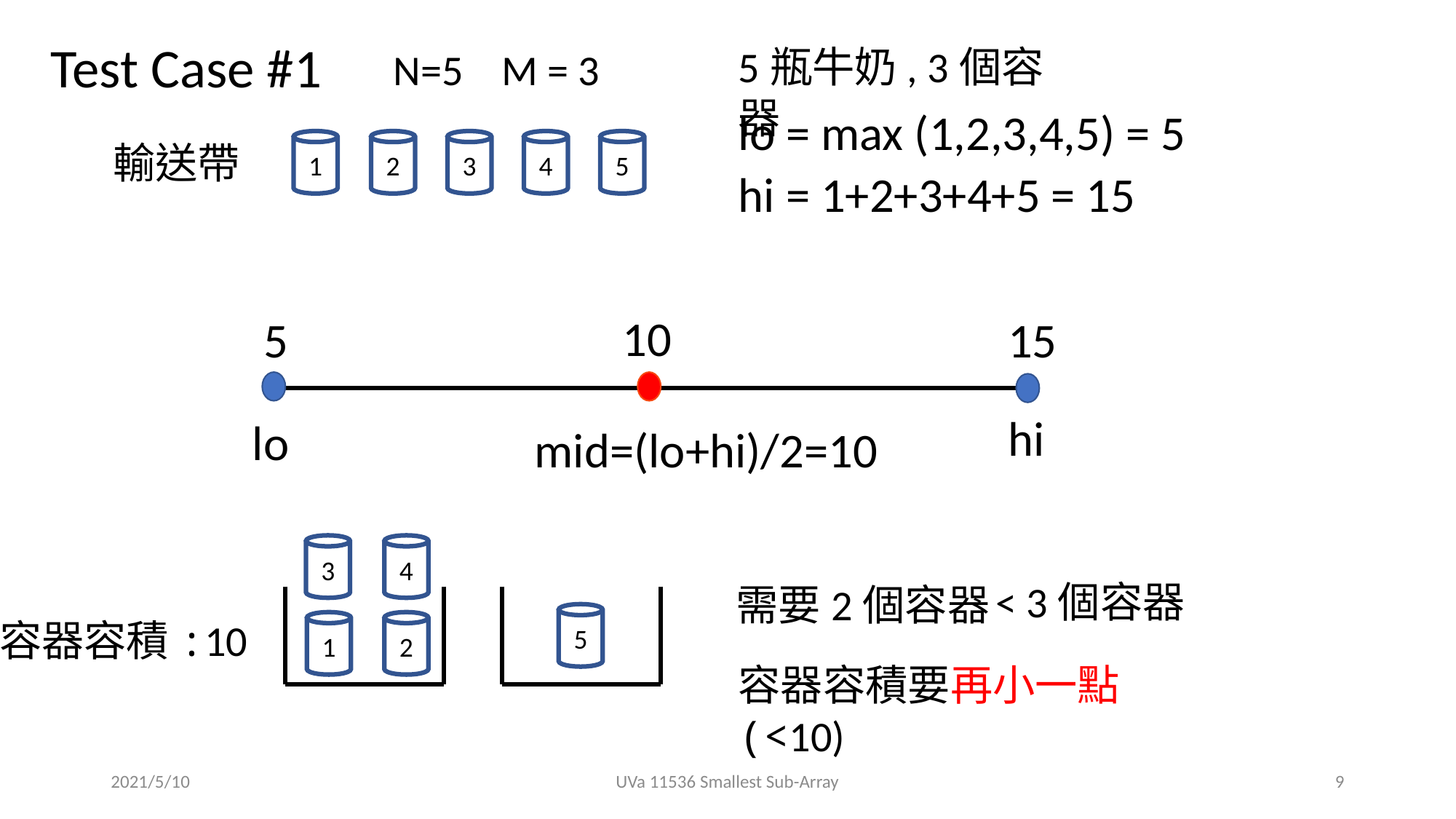

Test Case #1
5瓶牛奶, 3個容器
N=5    M = 3
lo = max (1,2,3,4,5) = 5
hi = 1+2+3+4+5 = 15
輸送帶
1
2
3
4
5
10
5
15

hi
lo
mid=(lo+hi)/2=10
3
4
< 3個容器
需要2個容器
容器容積要再小一點(<10)
5
容器容積:10
1
2
2021/5/10
UVa 11536 Smallest Sub-Array
9